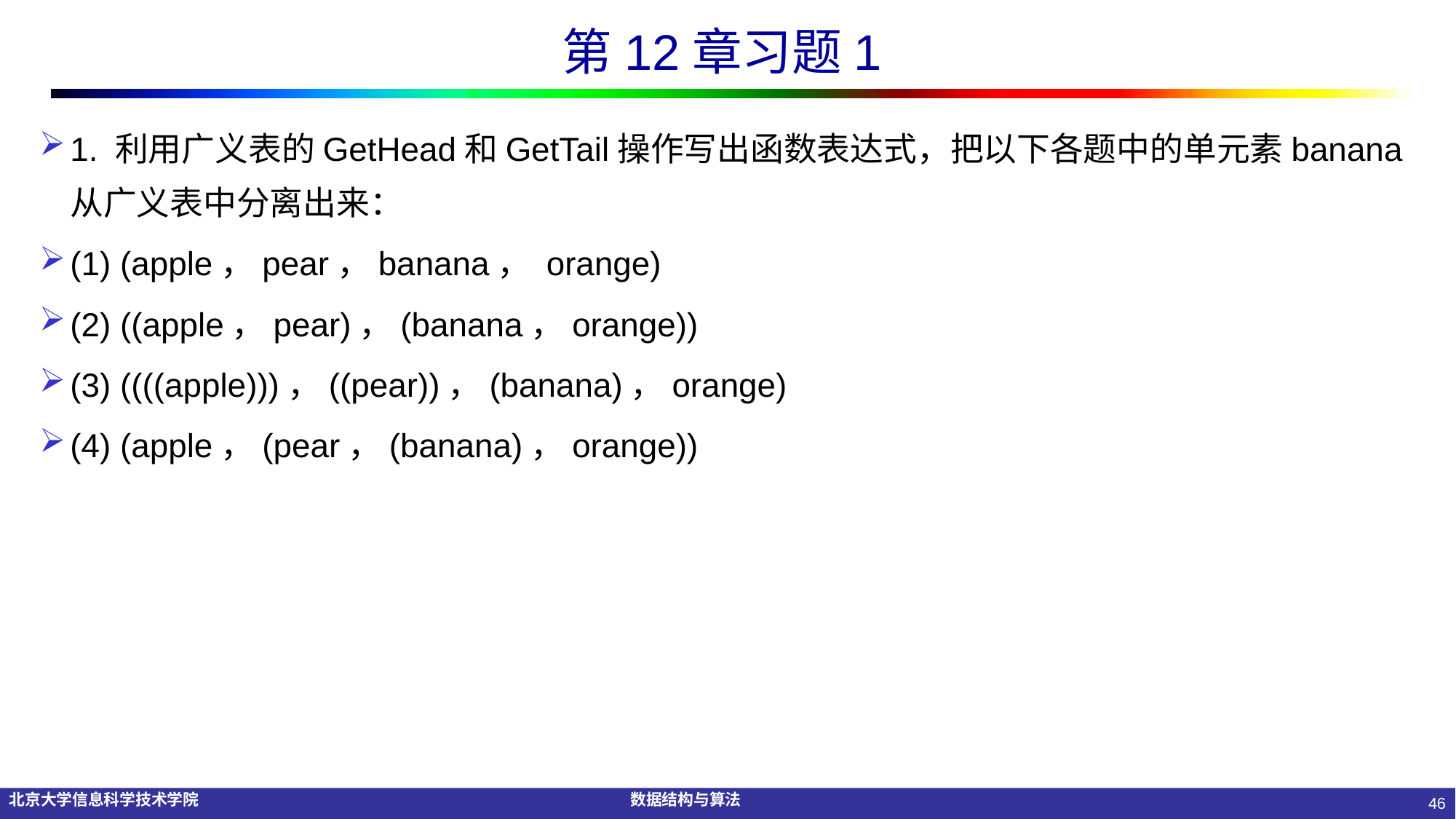

# 第12章习题1
1. 利用广义表的GetHead和GetTail操作写出函数表达式，把以下各题中的单元素banana从广义表中分离出来：
(1) (apple，pear，banana， orange)
(2) ((apple，pear)，(banana，orange))
(3) ((((apple)))，((pear))，(banana)，orange)
(4) (apple，(pear，(banana)，orange))

46